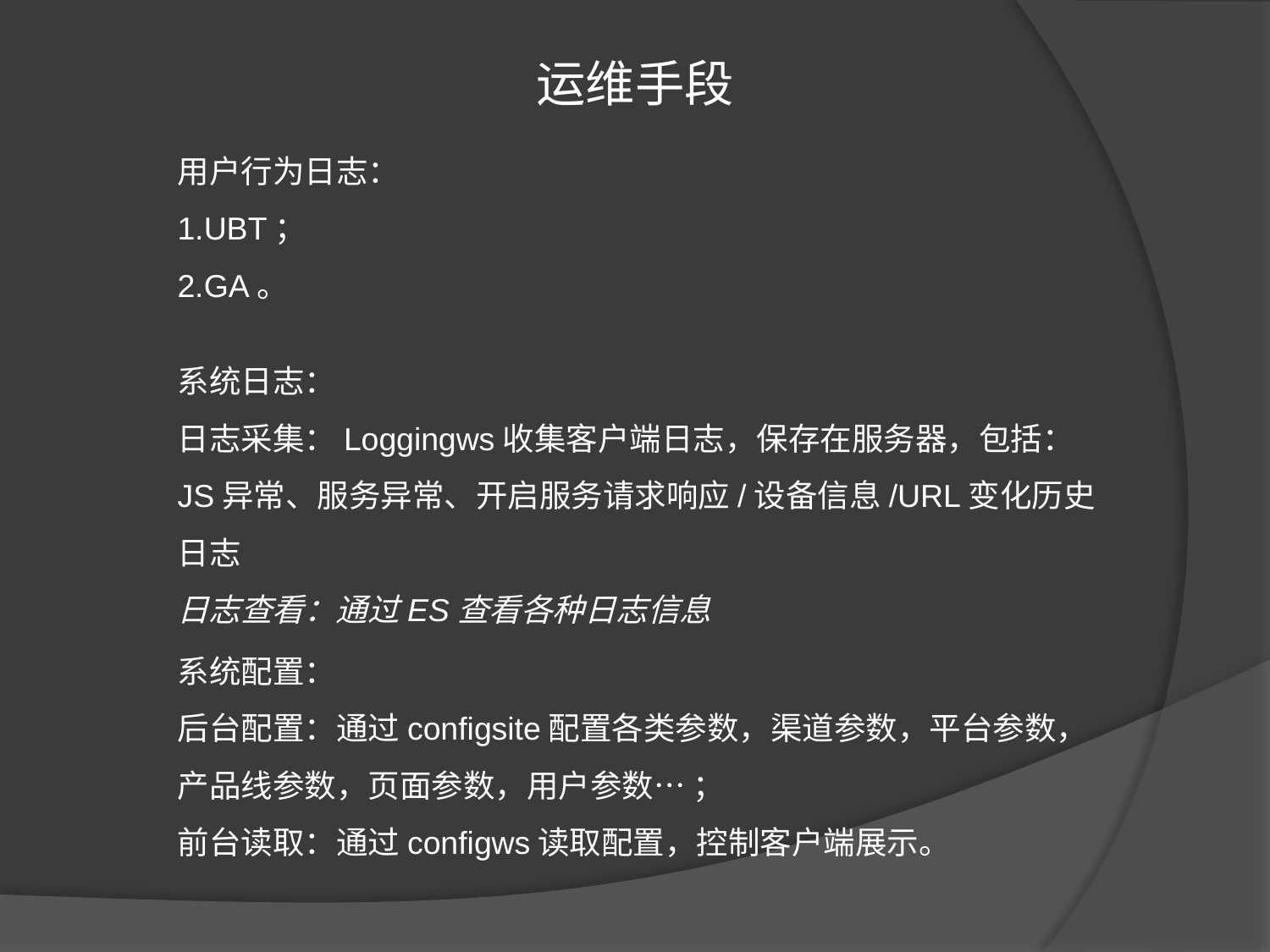

运维手段
用户行为日志：
1.UBT；
2.GA。
系统日志：
日志采集：Loggingws收集客户端日志，保存在服务器，包括：JS异常、服务异常、开启服务请求响应/设备信息/URL变化历史日志
日志查看：通过ES查看各种日志信息
系统配置：
后台配置：通过configsite配置各类参数，渠道参数，平台参数，产品线参数，页面参数，用户参数… ；
前台读取：通过configws读取配置，控制客户端展示。